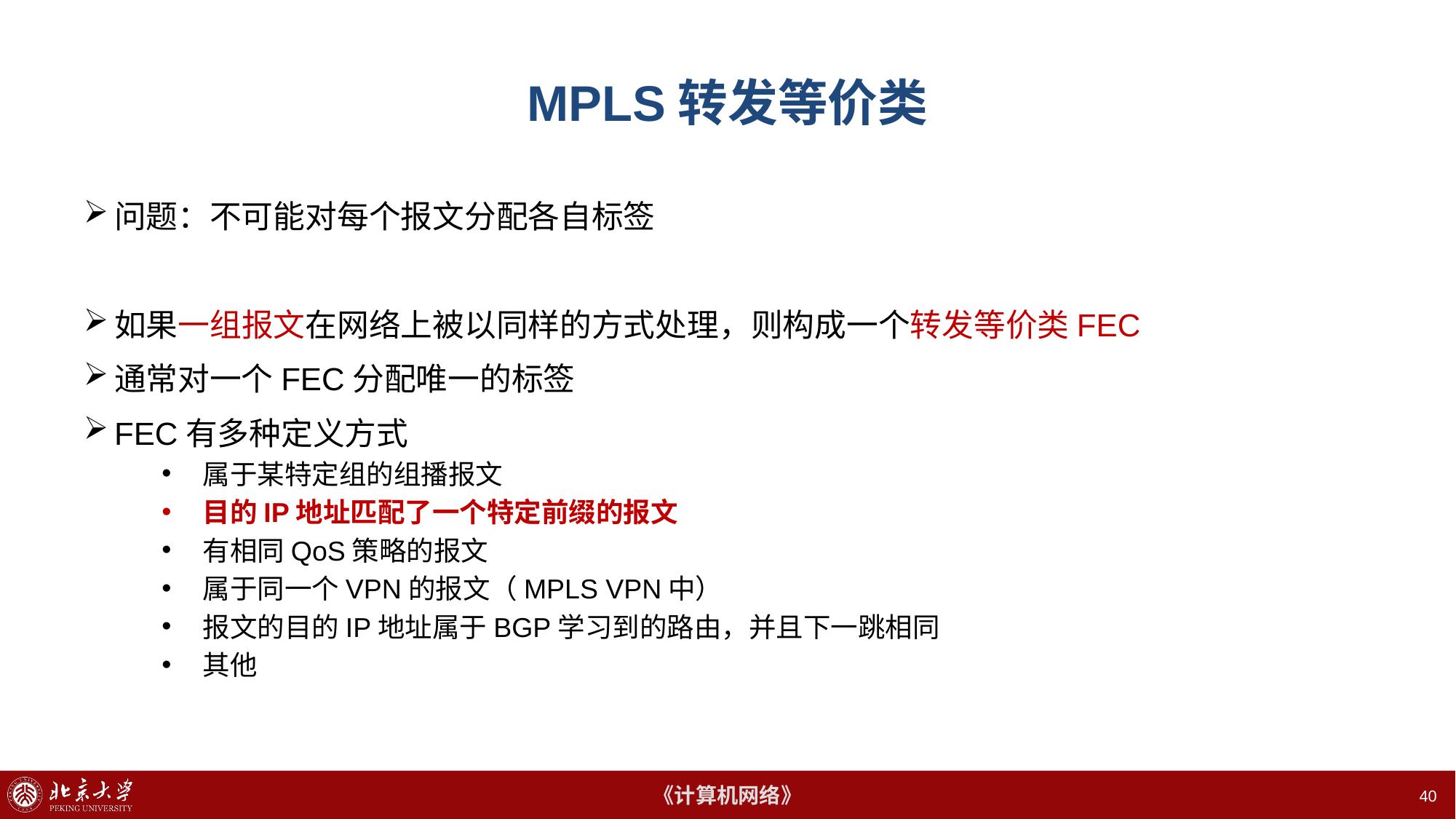

# MPLS转发等价类
问题：不可能对每个报文分配各自标签

如果一组报文在网络上被以同样的方式处理，则构成一个转发等价类FEC
通常对一个FEC分配唯一的标签
FEC有多种定义方式
属于某特定组的组播报文
目的IP地址匹配了一个特定前缀的报文
有相同QoS策略的报文
属于同一个VPN的报文（MPLS VPN中）
报文的目的IP地址属于BGP学习到的路由，并且下一跳相同
其他

40